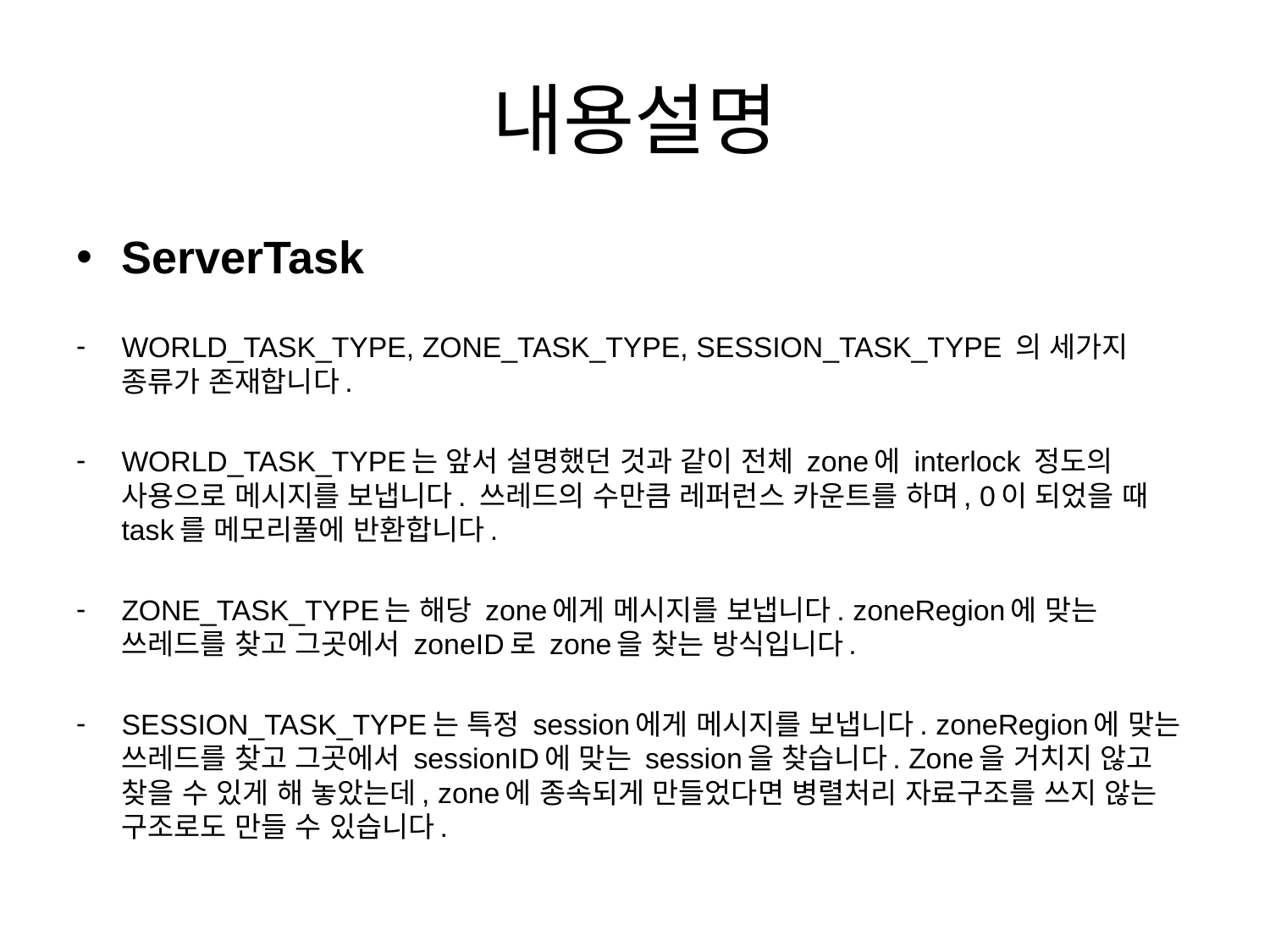

# 내용설명
ServerTask

WORLD_TASK_TYPE, ZONE_TASK_TYPE, SESSION_TASK_TYPE 의 세가지 종류가 존재합니다.

WORLD_TASK_TYPE는 앞서 설명했던 것과 같이 전체 zone에 interlock 정도의 사용으로 메시지를 보냅니다. 쓰레드의 수만큼 레퍼런스 카운트를 하며, 0이 되었을 때 task를 메모리풀에 반환합니다.

ZONE_TASK_TYPE는 해당 zone에게 메시지를 보냅니다. zoneRegion에 맞는 쓰레드를 찾고 그곳에서 zoneID로 zone을 찾는 방식입니다.

SESSION_TASK_TYPE는 특정 session에게 메시지를 보냅니다. zoneRegion에 맞는 쓰레드를 찾고 그곳에서 sessionID에 맞는 session을 찾습니다. Zone을 거치지 않고 찾을 수 있게 해 놓았는데, zone에 종속되게 만들었다면 병렬처리 자료구조를 쓰지 않는 구조로도 만들 수 있습니다.